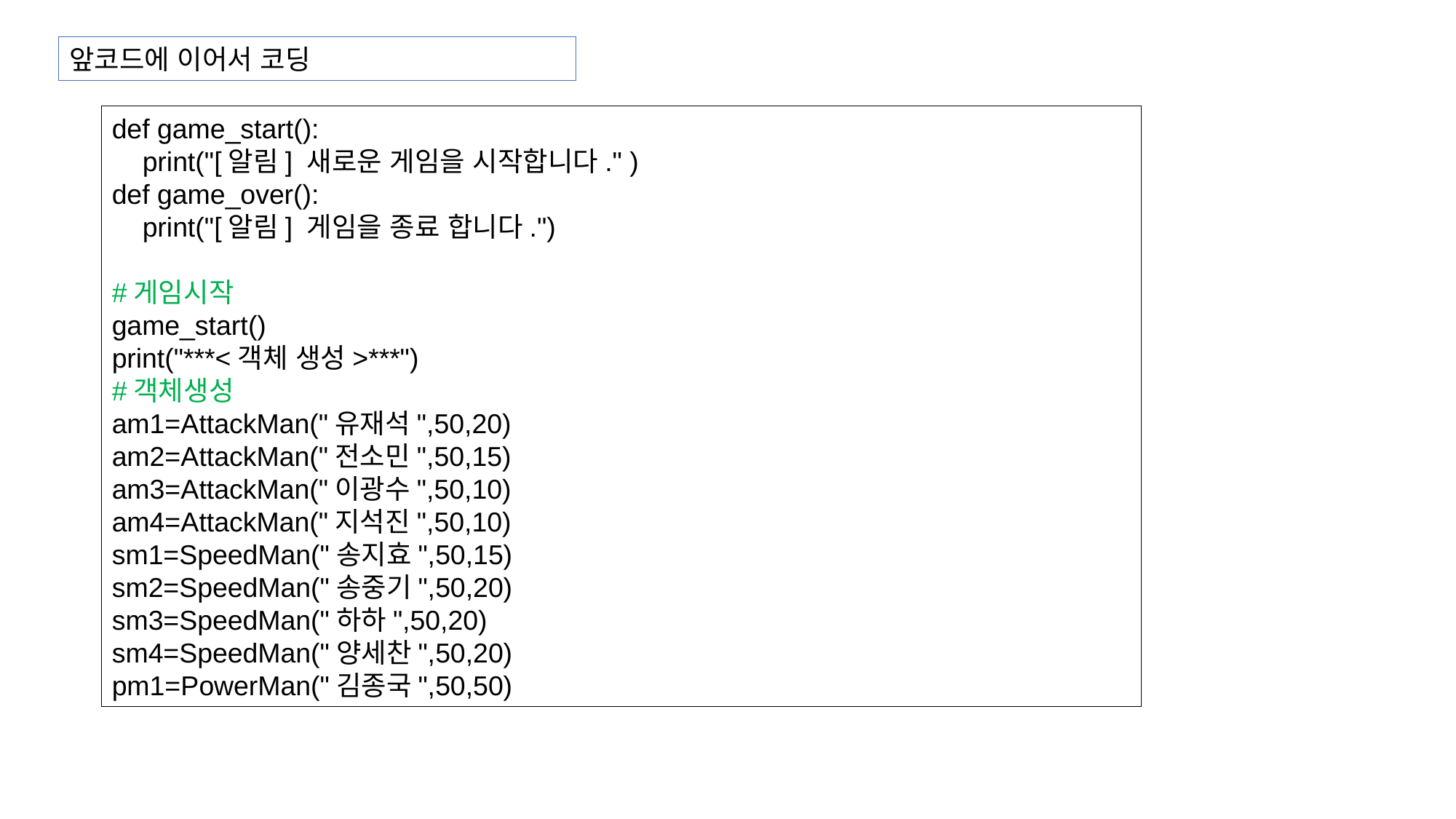

앞코드에 이어서 코딩
def game_start():
    print("[알림] 새로운 게임을 시작합니다." )
def game_over():
    print("[알림] 게임을 종료 합니다.")

#게임시작
game_start()
print("***<객체 생성>***")
#객체생성
am1=AttackMan("유재석",50,20)
am2=AttackMan("전소민",50,15)
am3=AttackMan("이광수",50,10)
am4=AttackMan("지석진",50,10)
sm1=SpeedMan("송지효",50,15)
sm2=SpeedMan("송중기",50,20)
sm3=SpeedMan("하하",50,20)
sm4=SpeedMan("양세찬",50,20)
pm1=PowerMan("김종국",50,50)